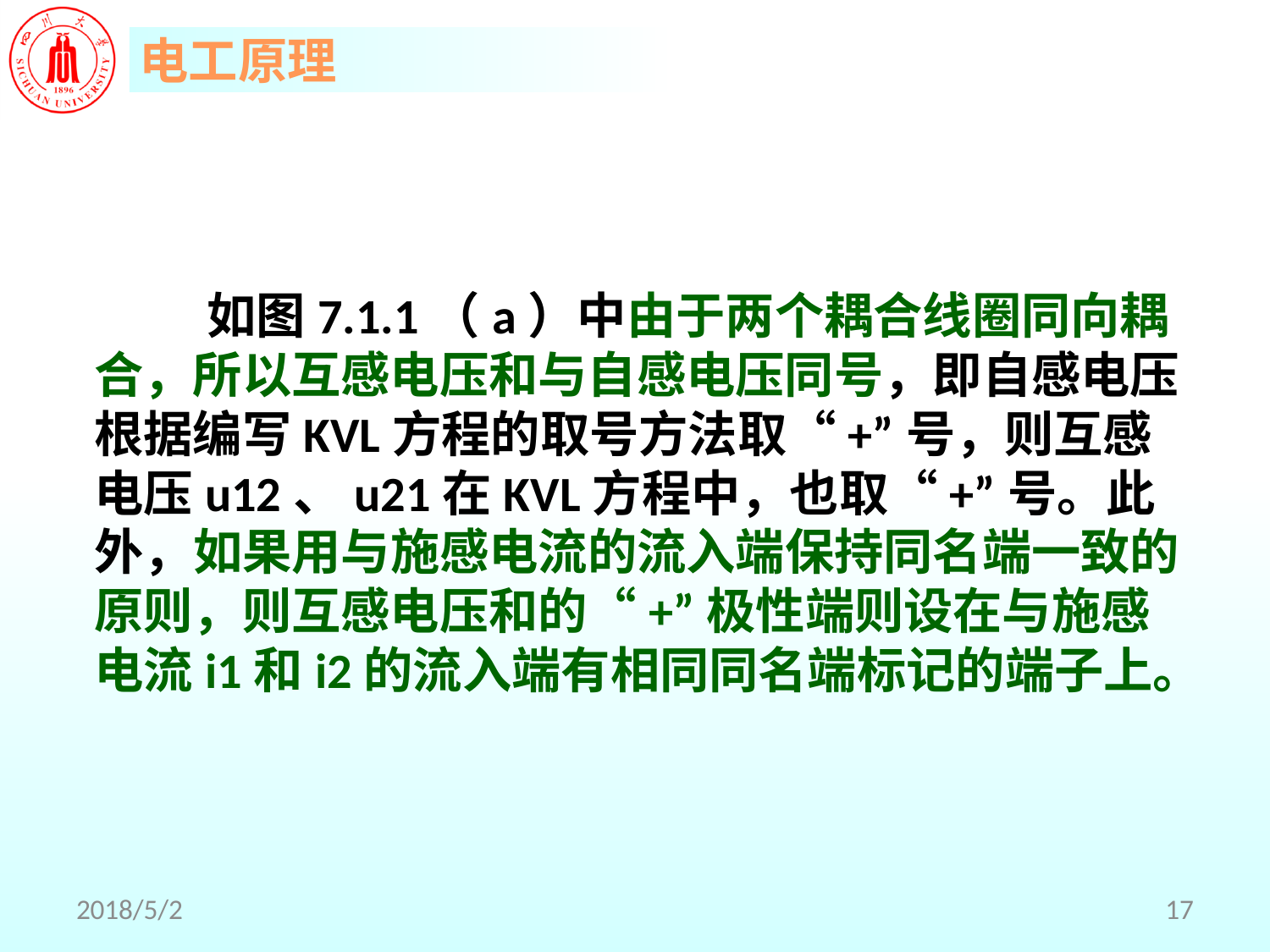

如图7.1.1（a）中由于两个耦合线圈同向耦合，所以互感电压和与自感电压同号，即自感电压根据编写KVL方程的取号方法取“+”号，则互感电压u12、u21在KVL方程中，也取“+”号。此外，如果用与施感电流的流入端保持同名端一致的原则，则互感电压和的“+”极性端则设在与施感电流i1和i2的流入端有相同同名端标记的端子上。
2018/5/2
17